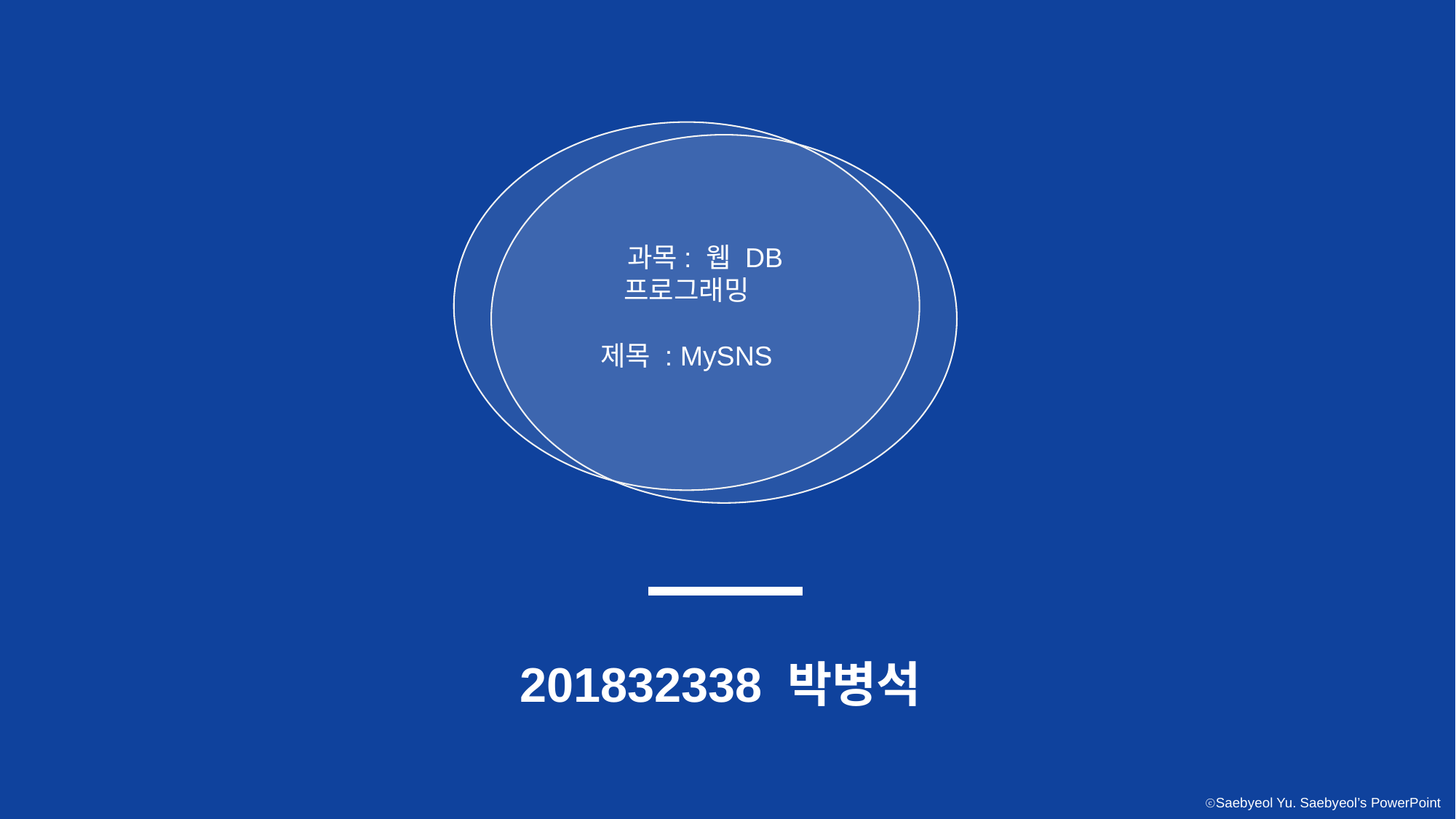

과목: 웹 DB 프로그래밍

제목 : MySNS

201832338 박병석